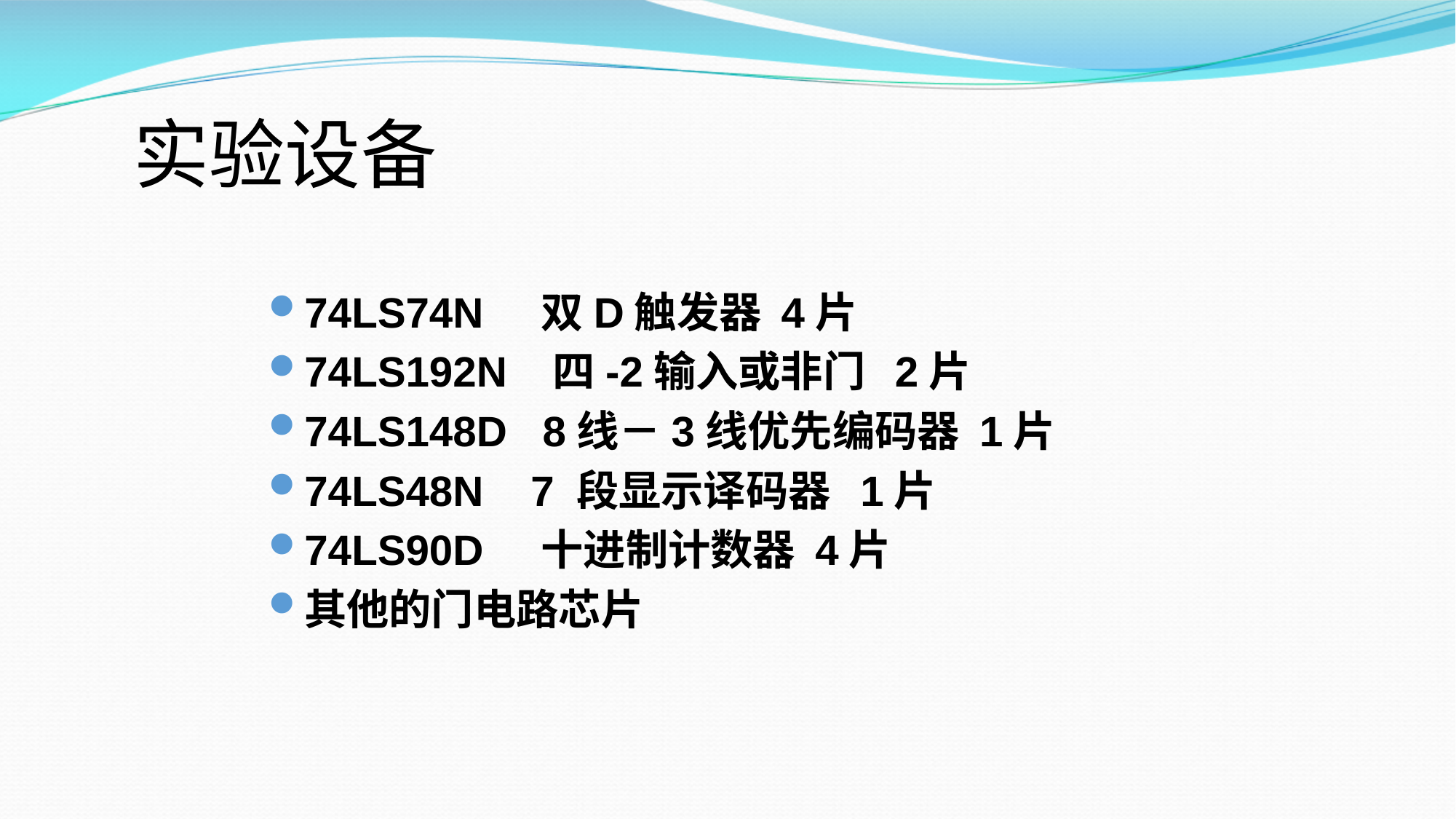

实验设备

74LS74N    双D触发器 4片
74LS192N   四-2输入或非门  2片
74LS148D   8线－3线优先编码器 1片
74LS48N    7 段显示译码器  1片
74LS90D    十进制计数器 4片
其他的门电路芯片